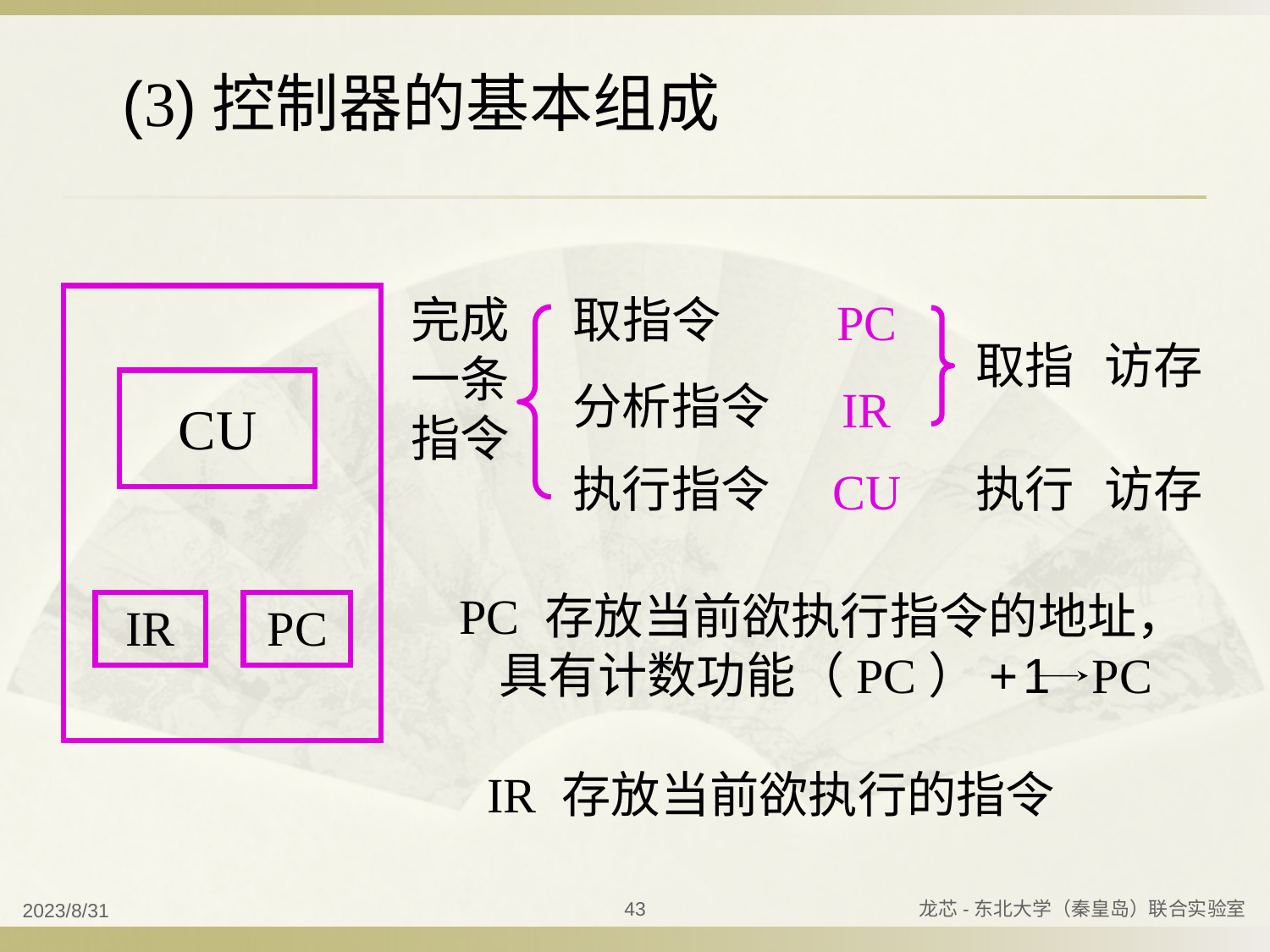

(3)控制器的基本组成
完成
一条
指令
取指令
PC

CU

IR
PC

取指
访存
分析指令
IR
执行指令
执行
访存
CU
PC 存放当前欲执行指令的地址，
    具有计数功能（PC）+ 1   PC

IR 存放当前欲执行的指令
2023/8/31
43
龙芯-东北大学（秦皇岛）联合实验室